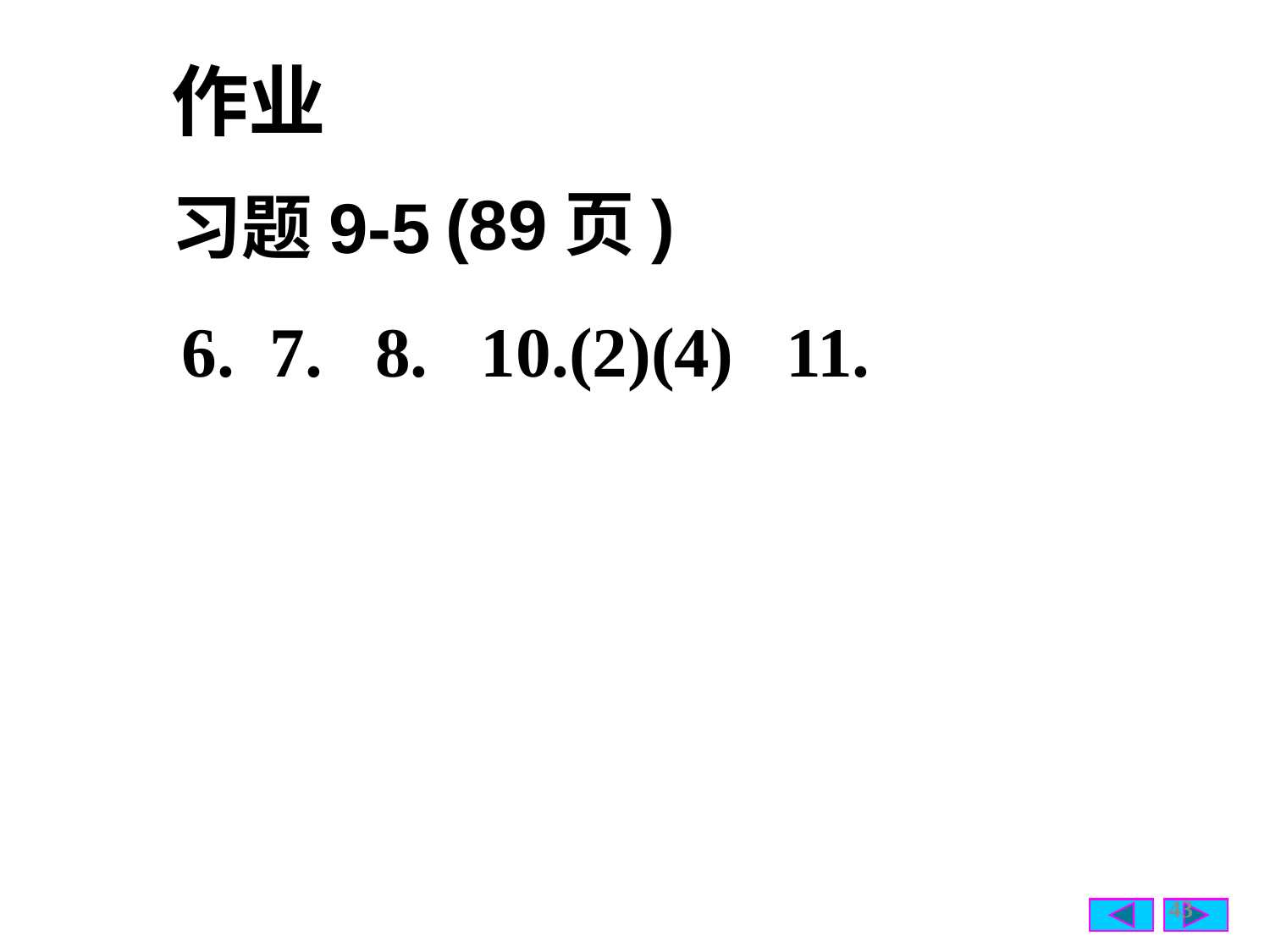

作业
(89页)
习题9-5
    6.  7.   8.   10.(2)(4)   11.
43